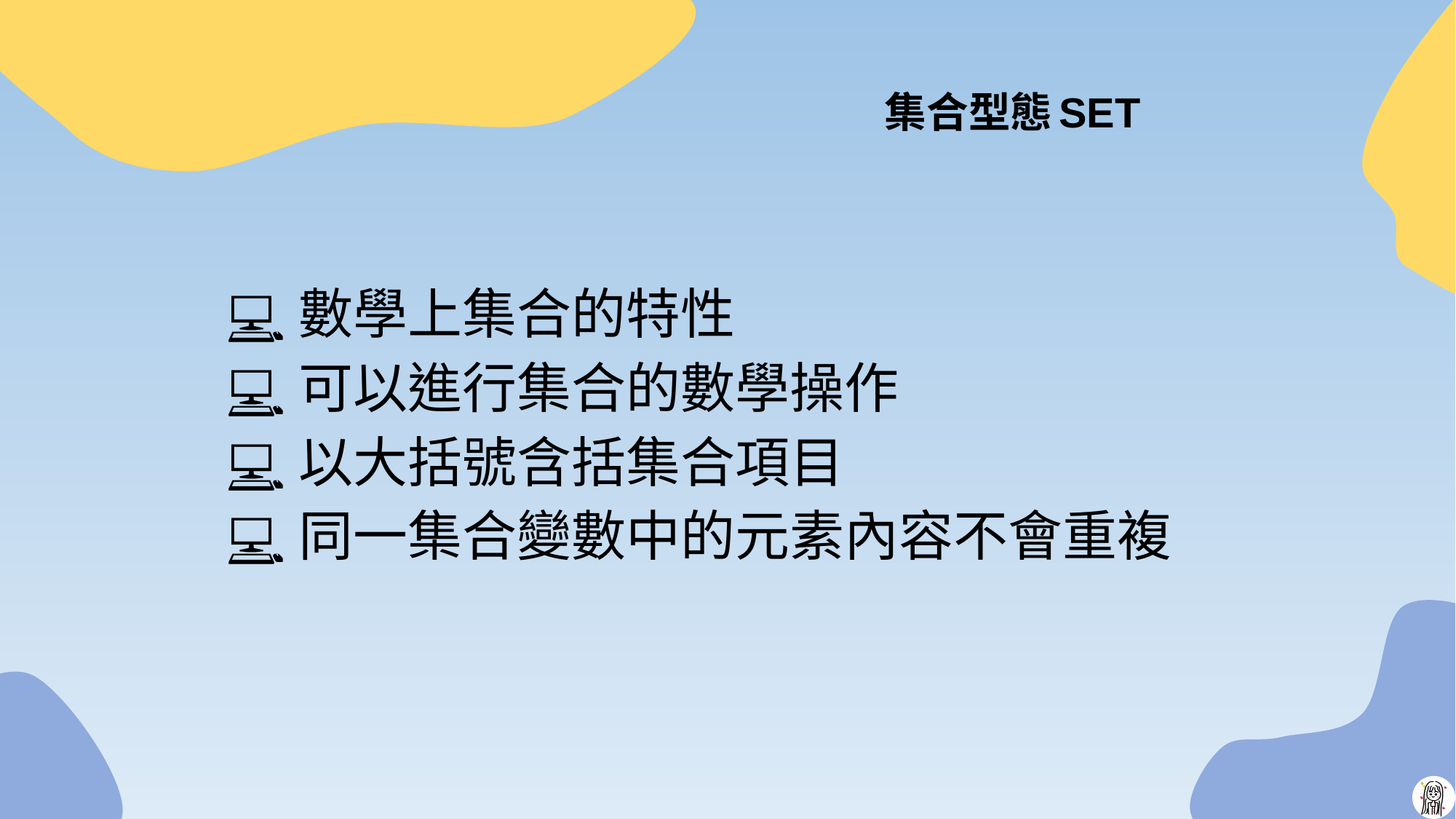

# 集合型態SET
💻數學上集合的特性
💻可以進行集合的數學操作
💻以大括號含括集合項目
💻同一集合變數中的元素內容不會重複
31